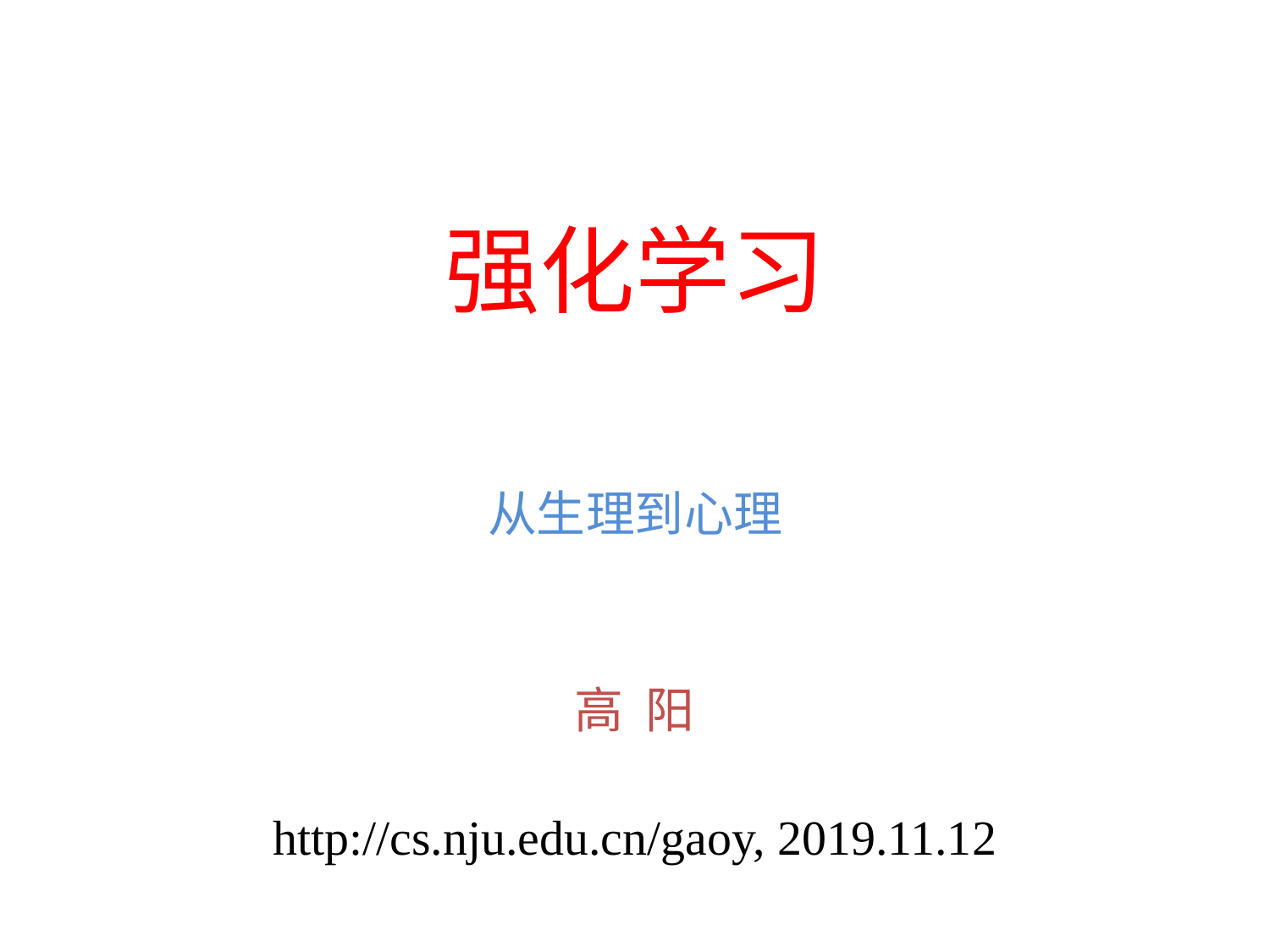

# 强化学习
从生理到心理

高  阳
http://cs.nju.edu.cn/gaoy, 2019.11.12